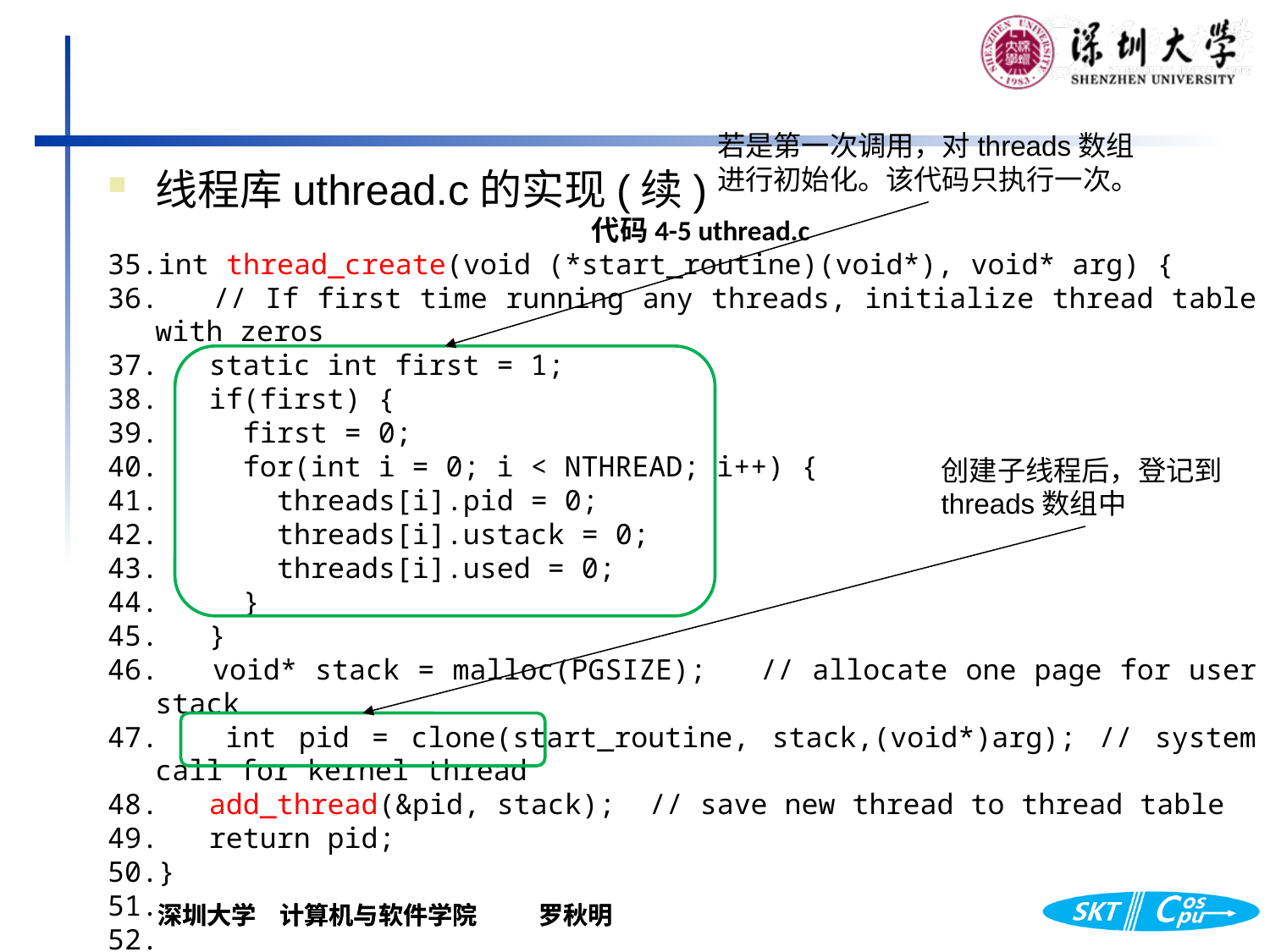

若是第一次调用，对threads数组进行初始化。该代码只执行一次。

线程库uthread.c的实现(续)

代码4-5 uthread.c
int thread_create(void (*start_routine)(void*), void* arg) {
   // If first time running any threads, initialize thread table with zeros
   static int first = 1;
   if(first) {
     first = 0;
     for(int i = 0; i < NTHREAD; i++) {
       threads[i].pid = 0;
       threads[i].ustack = 0;
       threads[i].used = 0;
     }
   }
   void* stack = malloc(PGSIZE);   // allocate one page for user stack
   int pid = clone(start_routine, stack,(void*)arg); // system call for kernel thread
   add_thread(&pid, stack);  // save new thread to thread table
   return pid;
}

创建子线程后，登记到threads数组中